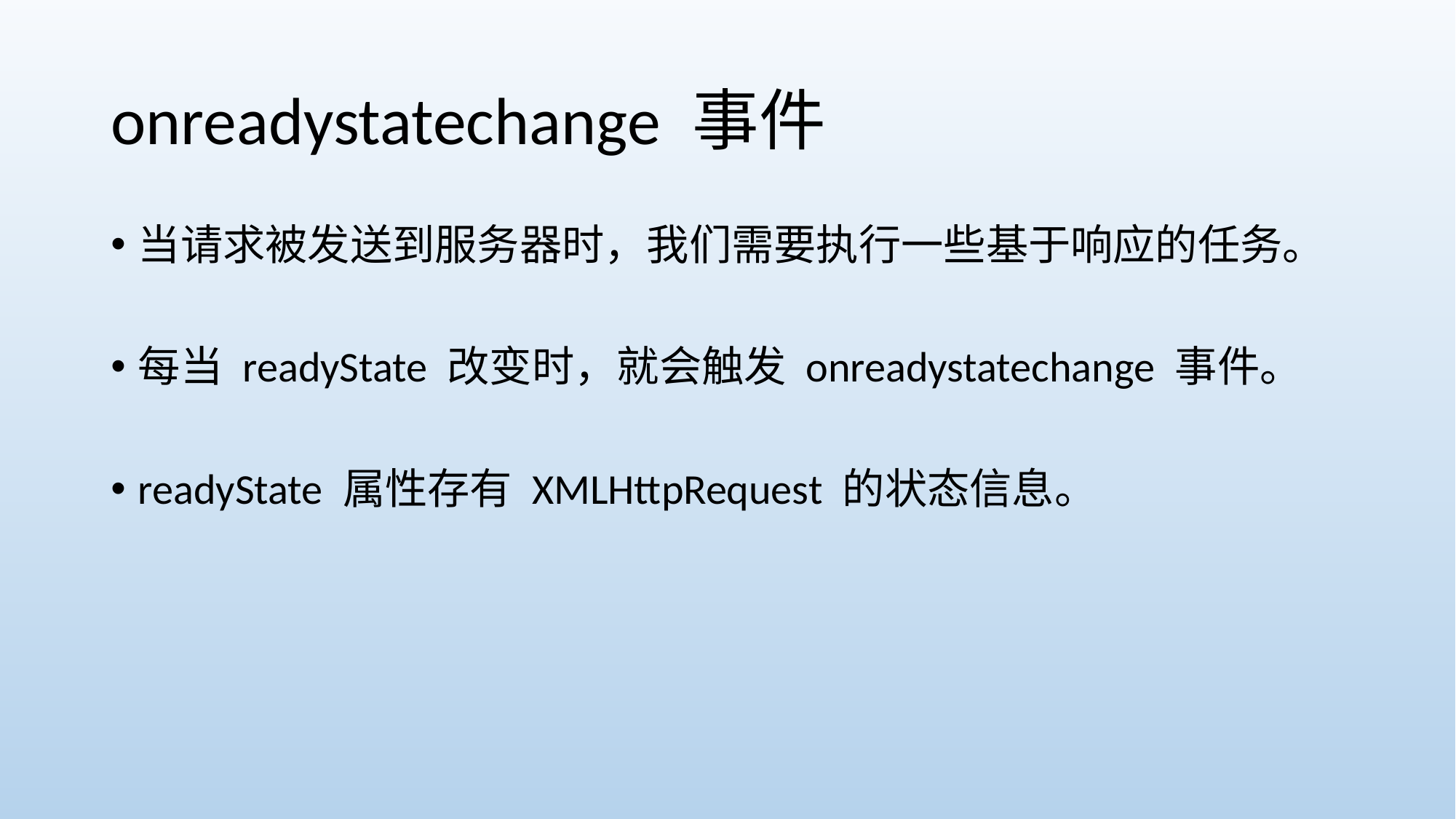

# onreadystatechange 事件
当请求被发送到服务器时，我们需要执行一些基于响应的任务。

每当 readyState 改变时，就会触发 onreadystatechange 事件。

readyState 属性存有 XMLHttpRequest 的状态信息。